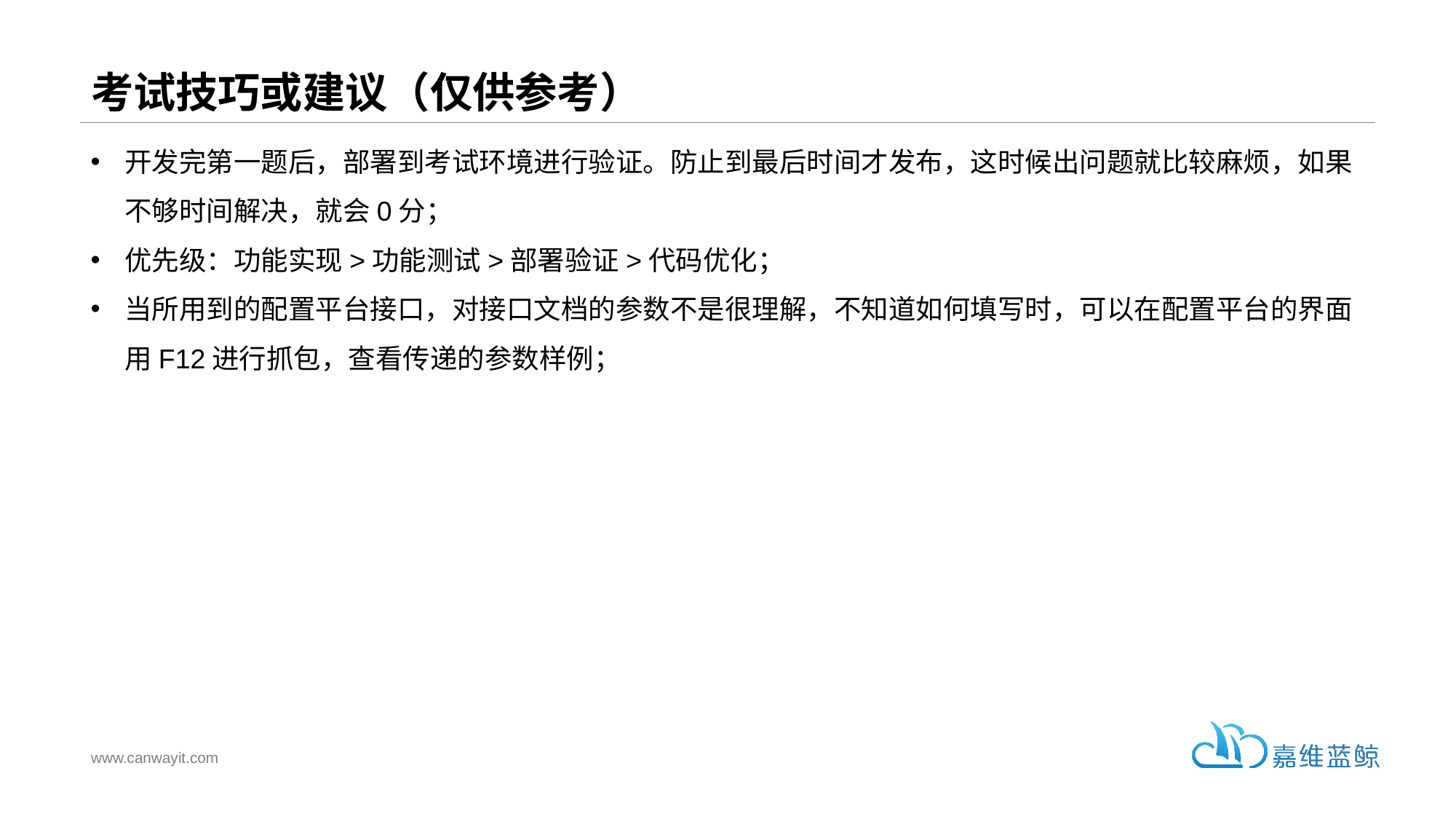

# 考试技巧或建议（仅供参考）
开发完第一题后，部署到考试环境进行验证。防止到最后时间才发布，这时候出问题就比较麻烦，如果不够时间解决，就会0分；
优先级：功能实现>功能测试>部署验证>代码优化；
当所用到的配置平台接口，对接口文档的参数不是很理解，不知道如何填写时，可以在配置平台的界面用F12进行抓包，查看传递的参数样例；
www.canwayit.com